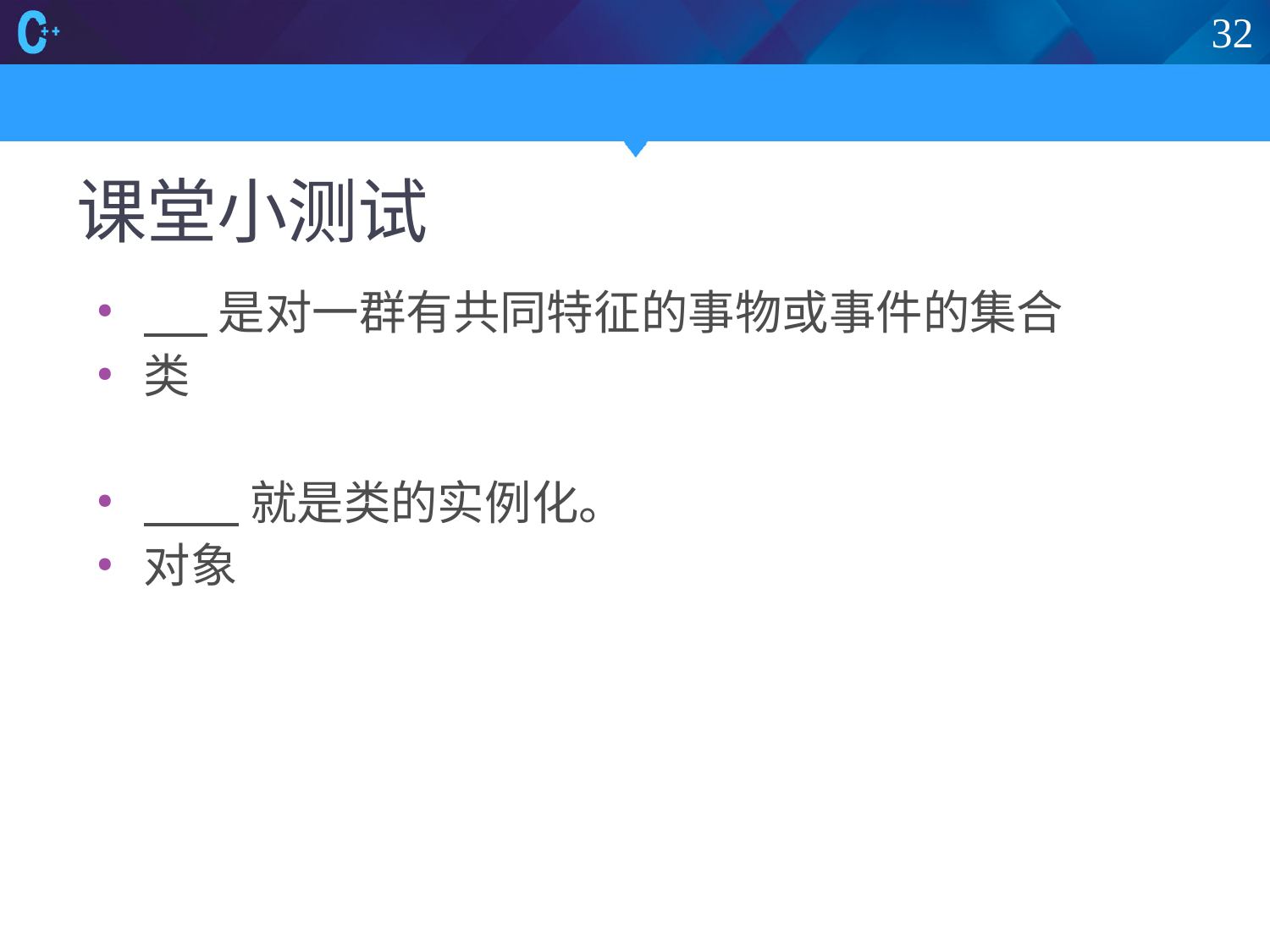

32
# 课堂小测试
      是对一群有共同特征的事物或事件的集合
类

         就是类的实例化。
对象